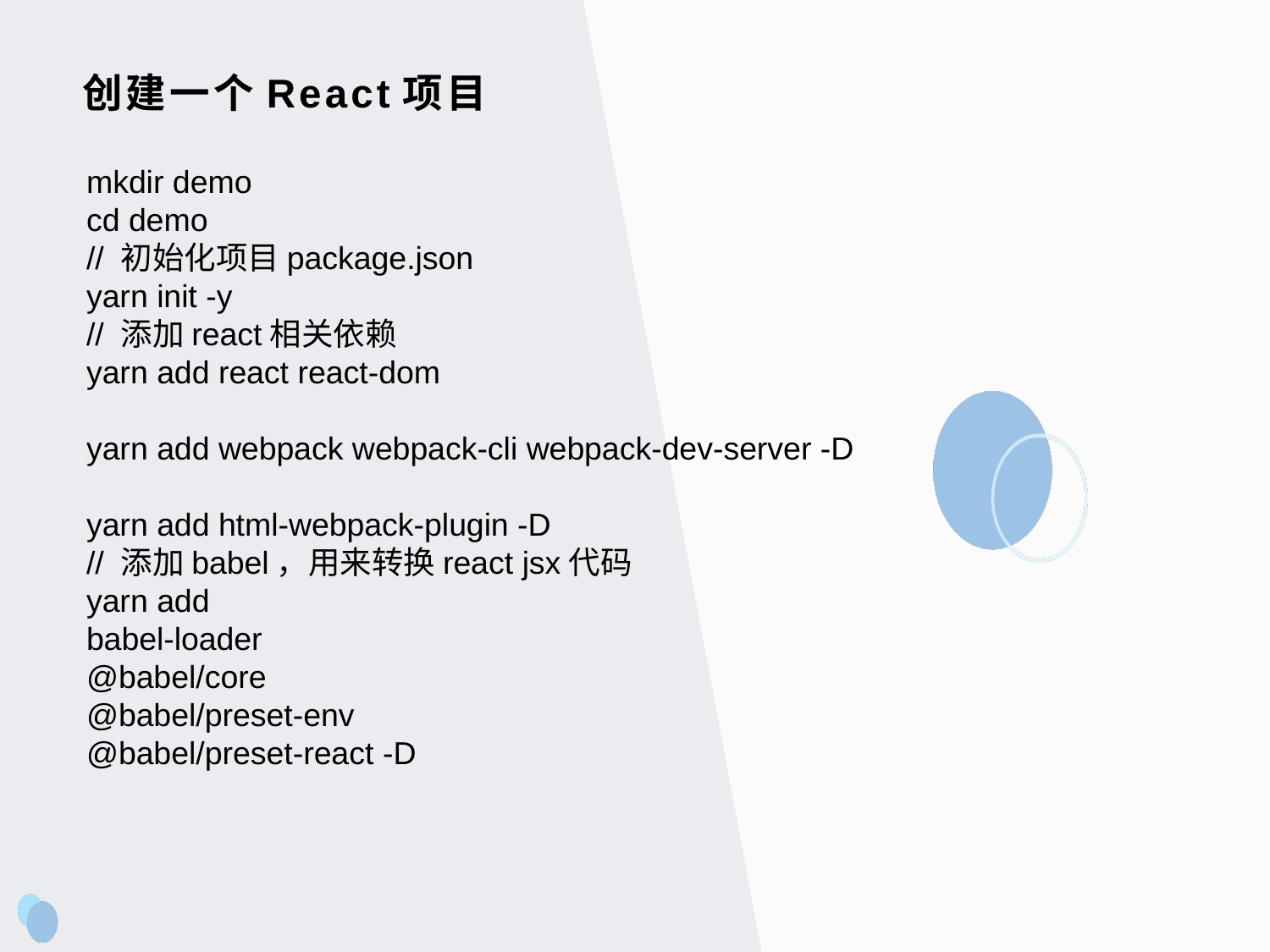

# 创建一个React项目
mkdir demo
cd demo
// 初始化项目package.json
yarn init -y
// 添加react相关依赖
yarn add react react-dom

yarn add webpack webpack-cli webpack-dev-server -D

yarn add html-webpack-plugin -D
// 添加babel，用来转换react jsx代码
yarn add
babel-loader
@babel/core
@babel/preset-env
@babel/preset-react -D